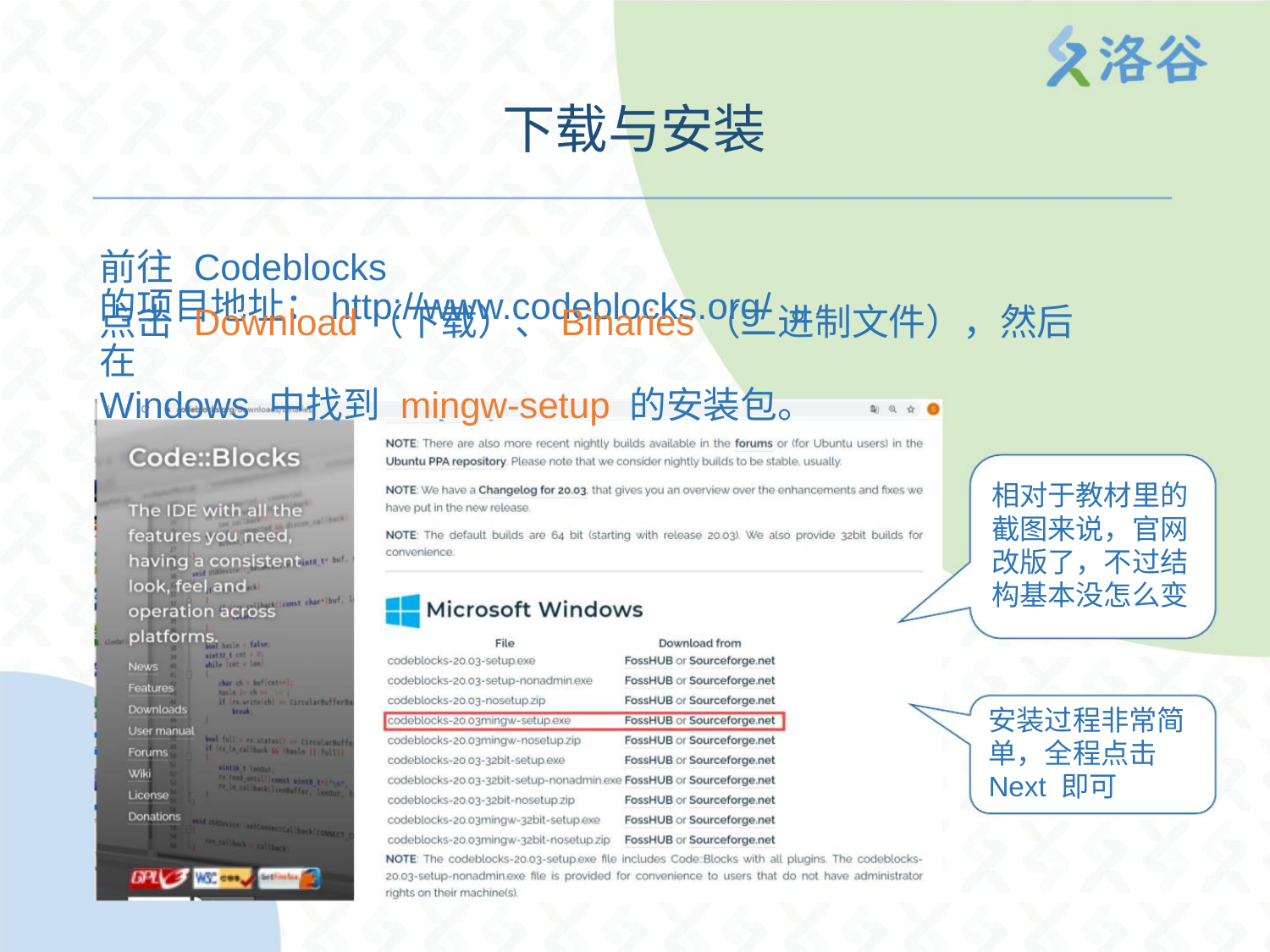

下载与安装
前往 Codeblocks 的项目地址：http://www.codeblocks.org/ 。
点击 Download（下载）、Binaries（二进制文件），然后在
Windows 中找到 mingw-setup 的安装包。
相对于教材里的
截图来说，官网
改版了，不过结
构基本没怎么变
安装过程非常简
单，全程点击
Next 即可